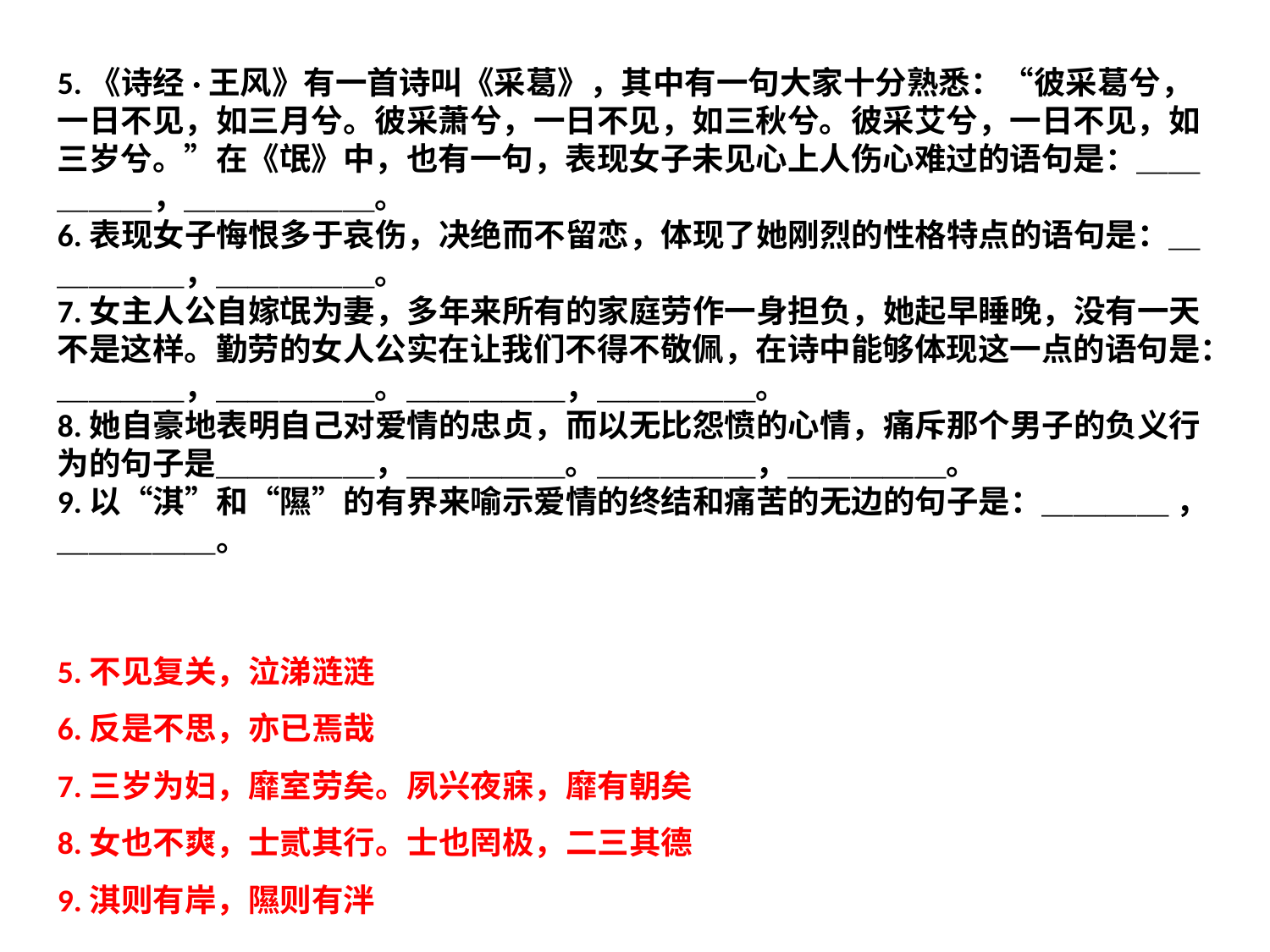

5.《诗经·王风》有一首诗叫《采葛》，其中有一句大家十分熟悉：“彼采葛兮，一日不见，如三月兮。彼采萧兮，一日不见，如三秋兮。彼采艾兮，一日不见，如三岁兮。”在《氓》中，也有一句，表现女子未见心上人伤心难过的语句是：＿＿＿＿＿，＿＿＿＿＿＿。
6.表现女子悔恨多于哀伤，决绝而不留恋，体现了她刚烈的性格特点的语句是：＿＿＿＿＿，＿＿＿＿＿。
7.女主人公自嫁氓为妻，多年来所有的家庭劳作一身担负，她起早睡晚，没有一天不是这样。勤劳的女人公实在让我们不得不敬佩，在诗中能够体现这一点的语句是：＿＿＿＿，＿＿＿＿＿。＿＿＿＿＿，＿＿＿＿＿。
8.她自豪地表明自己对爱情的忠贞，而以无比怨愤的心情，痛斥那个男子的负义行为的句子是＿＿＿＿＿，＿＿＿＿＿。＿＿＿＿＿，＿＿＿＿＿。
9.以“淇”和“隰”的有界来喻示爱情的终结和痛苦的无边的句子是：＿＿＿＿ ，＿＿＿＿＿。

5.不见复关，泣涕涟涟
6.反是不思，亦已焉哉
7.三岁为妇，靡室劳矣。夙兴夜寐，靡有朝矣
8.女也不爽，士贰其行。士也罔极，二三其德
9.淇则有岸，隰则有泮